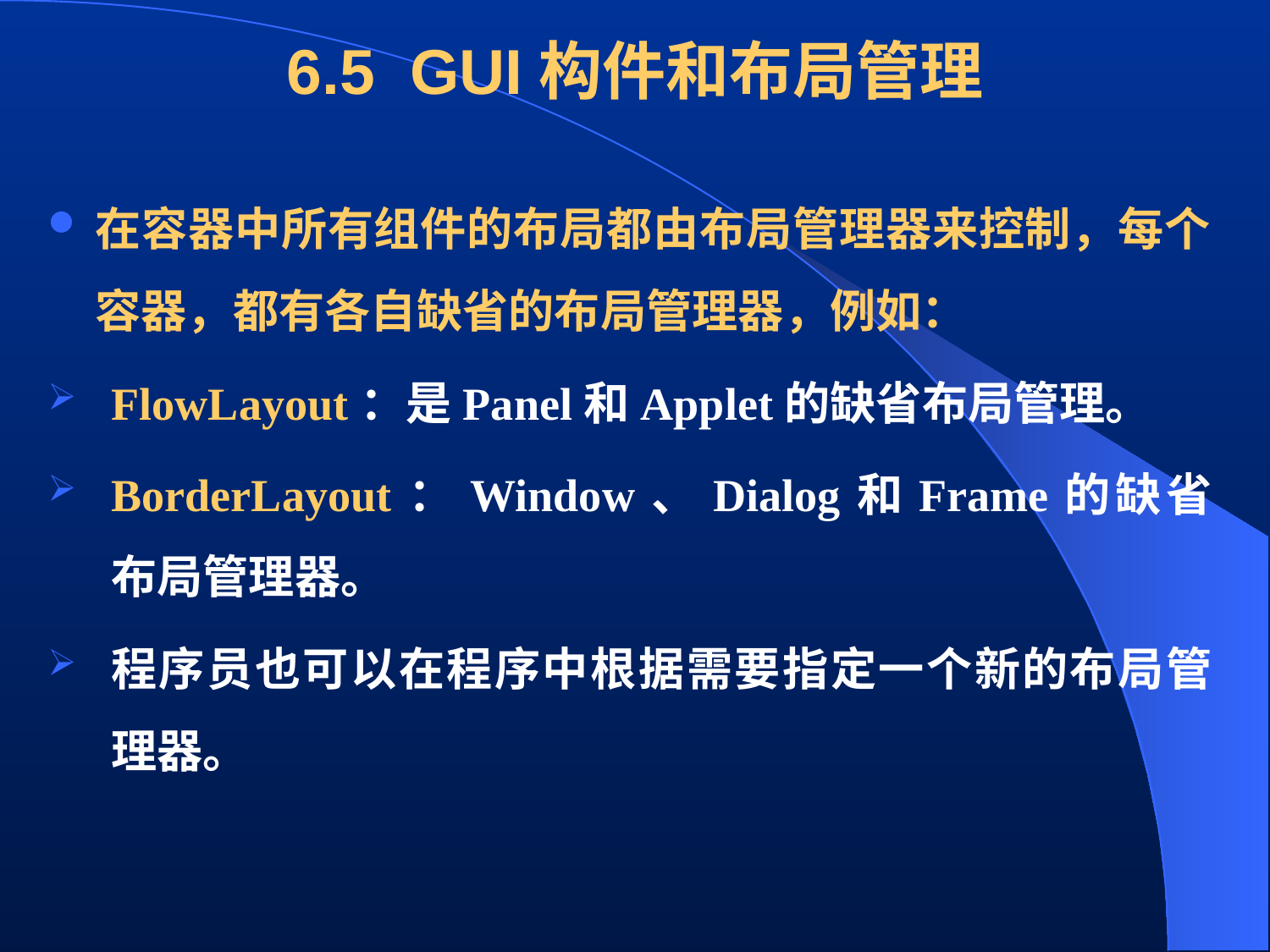

# 6.5  GUI构件和布局管理
在容器中所有组件的布局都由布局管理器来控制，每个容器，都有各自缺省的布局管理器，例如：
FlowLayout：是Panel和Applet的缺省布局管理。
BorderLayout：Window、Dialog和Frame的缺省布局管理器。
程序员也可以在程序中根据需要指定一个新的布局管理器。